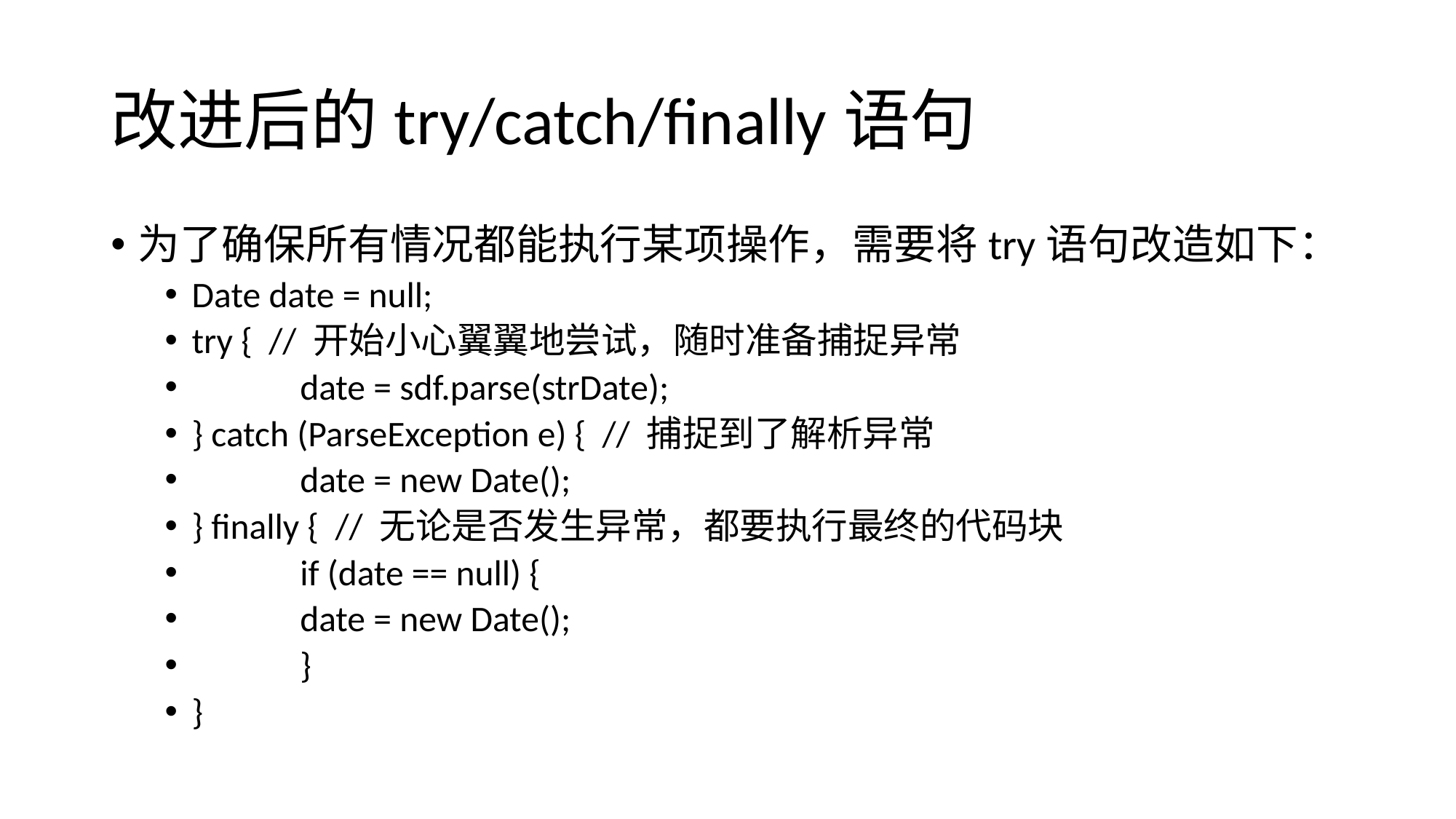

# 改进后的try/catch/finally语句
为了确保所有情况都能执行某项操作，需要将try语句改造如下：
Date date = null;
try {  // 开始小心翼翼地尝试，随时准备捕捉异常
	date = sdf.parse(strDate);
} catch (ParseException e) {  // 捕捉到了解析异常
	date = new Date();
} finally {  // 无论是否发生异常，都要执行最终的代码块
	if (date == null) {
		date = new Date();
	}
}